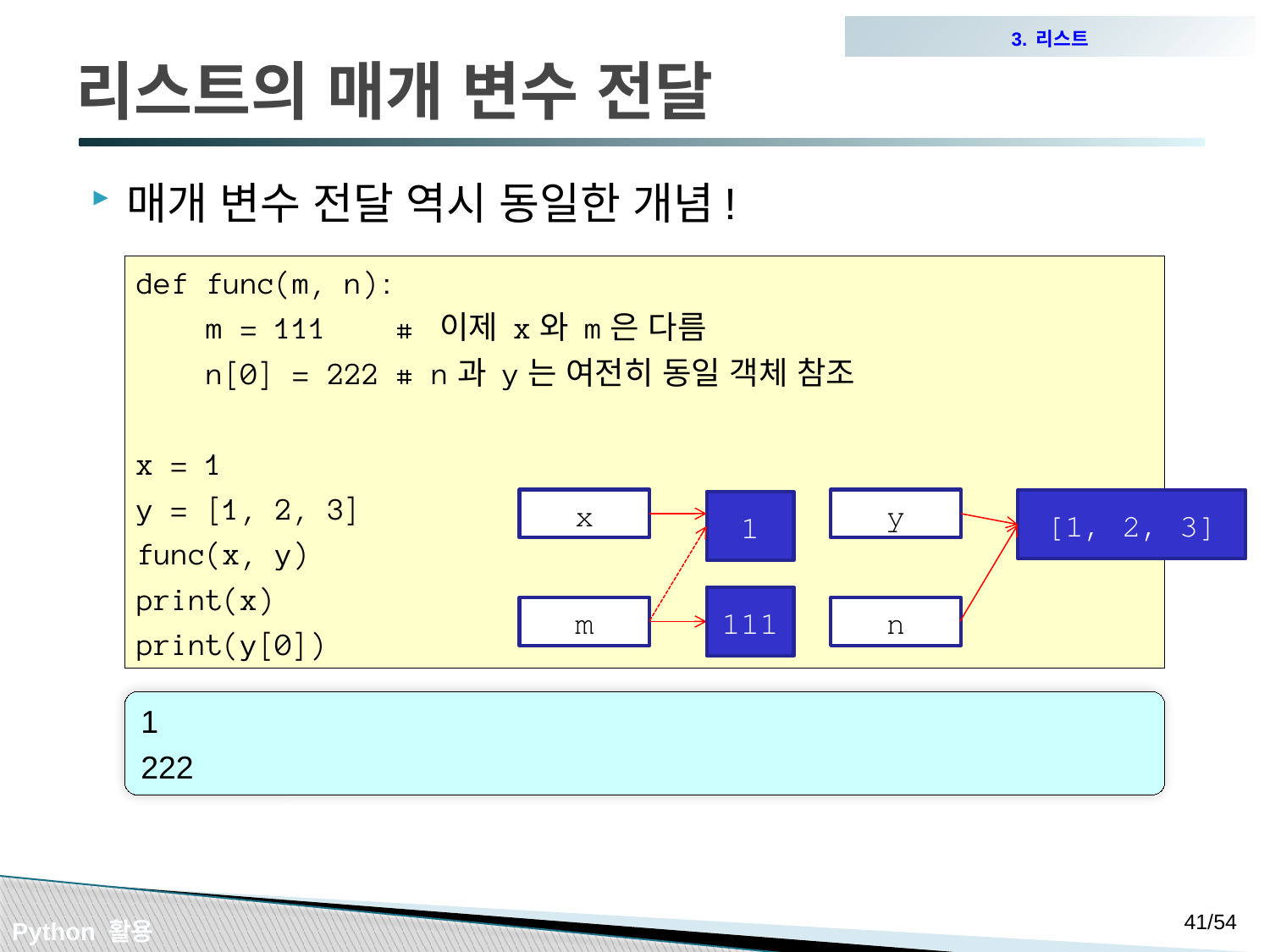

3. 리스트
# 리스트의 매개 변수 전달
매개 변수 전달 역시 동일한 개념!
def func(m, n):
    m = 111    # 이제 x와 m은 다름
    n[0] = 222 # n과 y는 여전히 동일 객체 참조

x = 1
y = [1, 2, 3]
func(x, y)
print(x)
print(y[0])
x
y
[1, 2, 3]
1
111
m
n
1
222
41